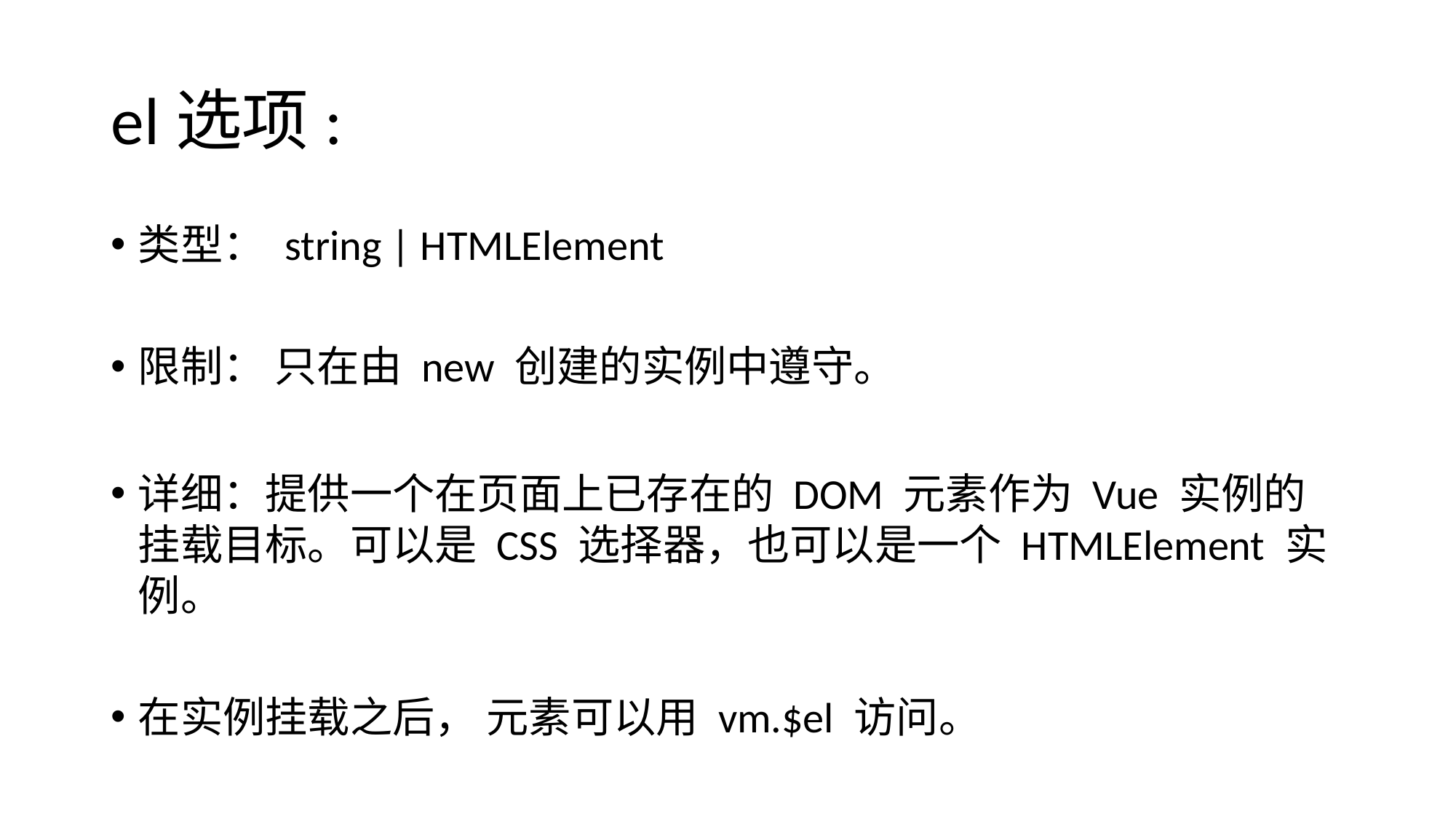

# el选项:
类型： string | HTMLElement

限制： 只在由 new 创建的实例中遵守。

详细：提供一个在页面上已存在的 DOM 元素作为 Vue 实例的挂载目标。可以是 CSS 选择器，也可以是一个 HTMLElement 实例。

在实例挂载之后， 元素可以用 vm.$el 访问。